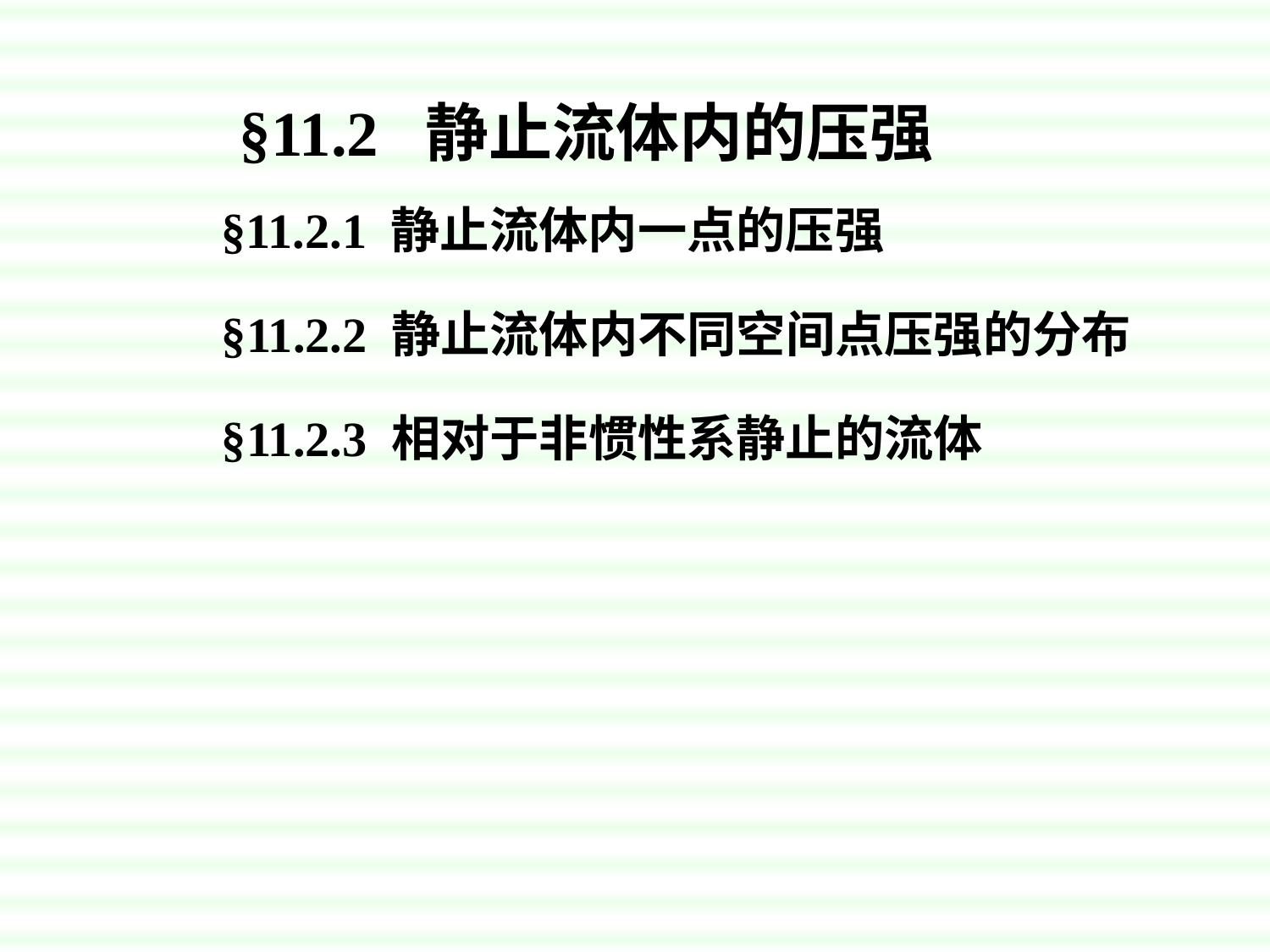

§11.2  静止流体内的压强
§11.2.1 静止流体内一点的压强
§11.2.2 静止流体内不同空间点压强的分布
§11.2.3 相对于非惯性系静止的流体